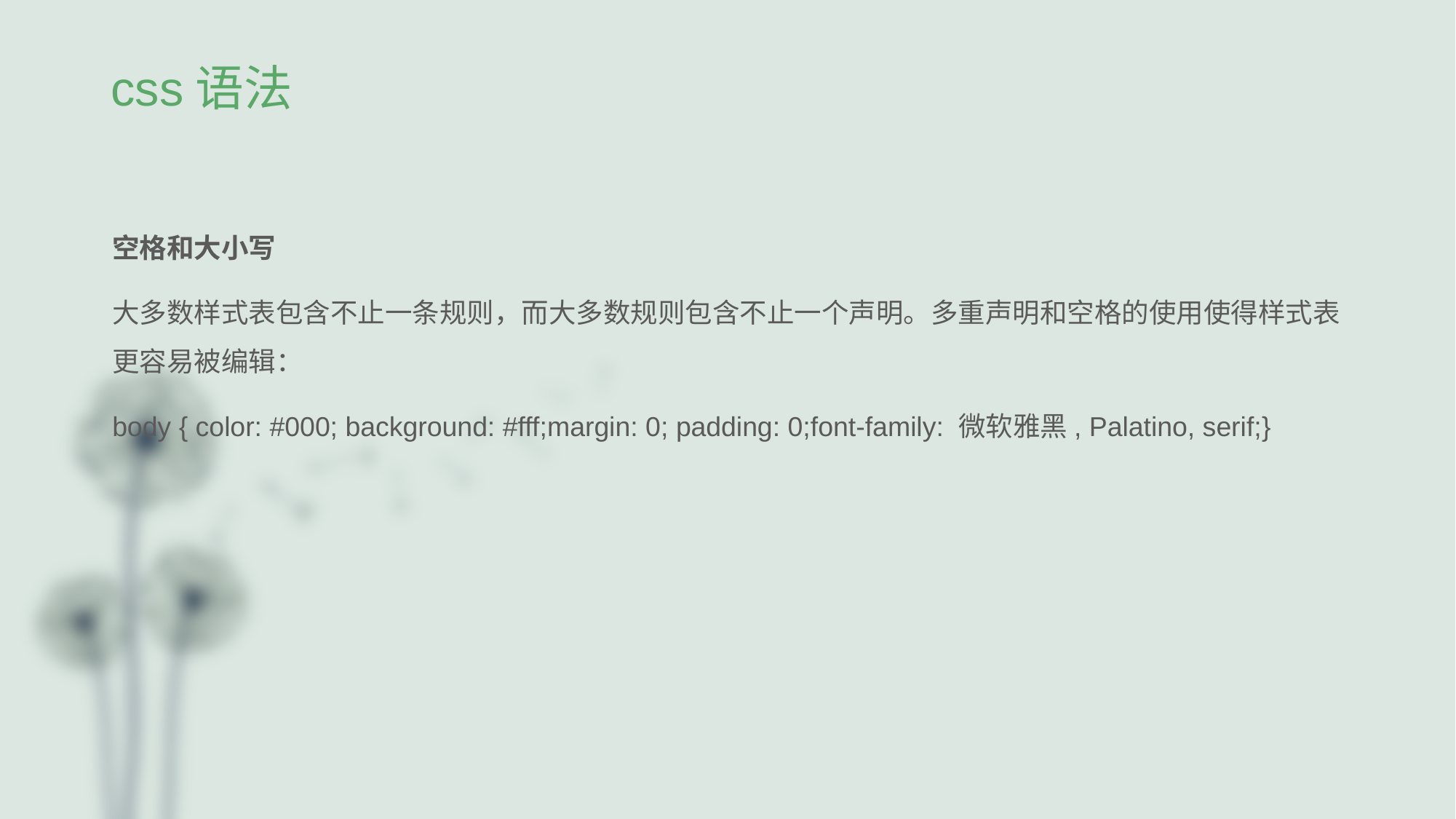

# css语法

空格和大小写
大多数样式表包含不止一条规则，而大多数规则包含不止一个声明。多重声明和空格的使用使得样式表更容易被编辑：
body { color: #000; background: #fff;margin: 0; padding: 0;font-family: 微软雅黑, Palatino, serif;}